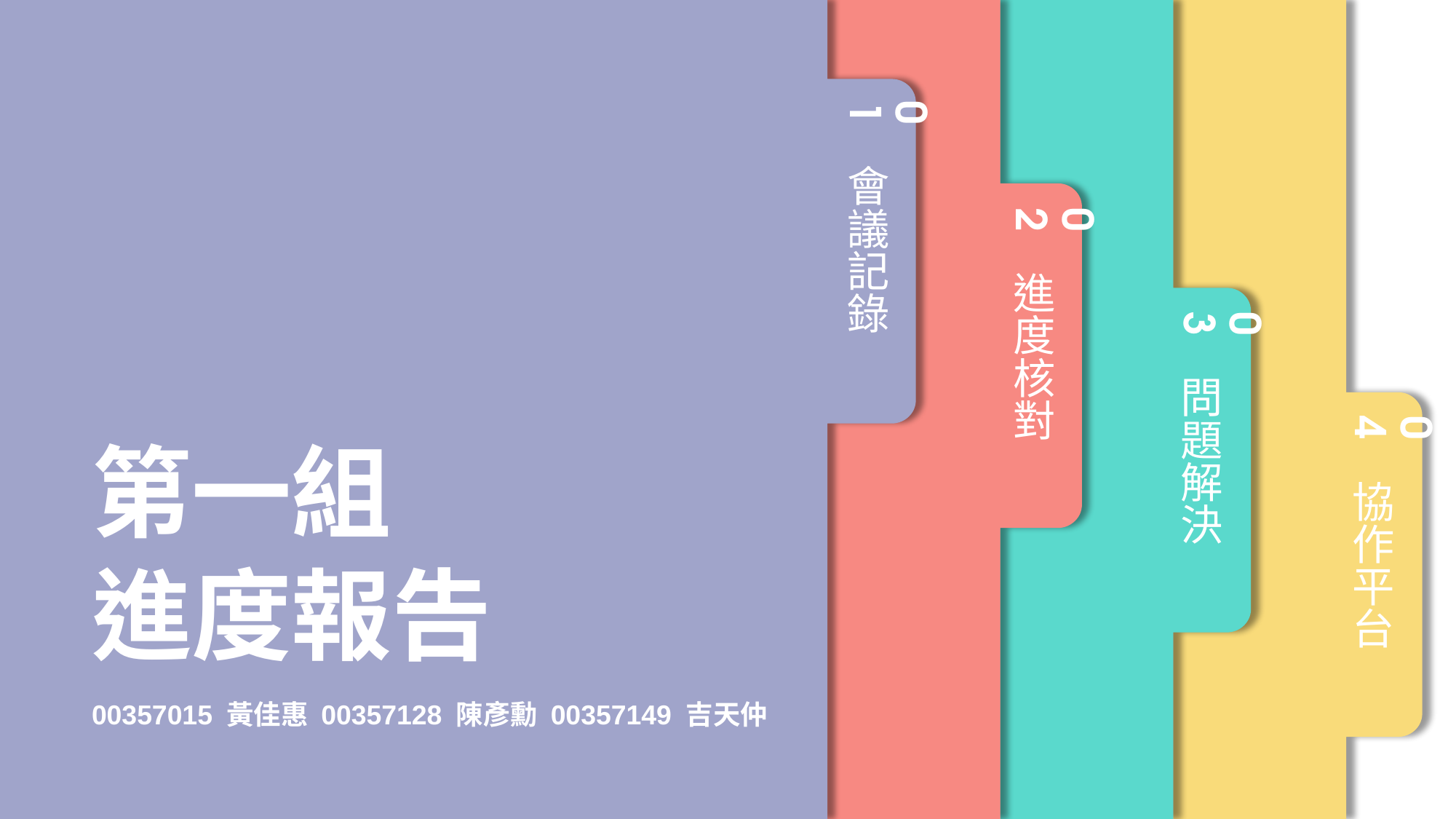

01
會議記錄
02
進度核對
03
問題解決
04
第一組
進度報告
協作平台
00357015 黃佳惠 00357128 陳彥勳 00357149 吉天仲